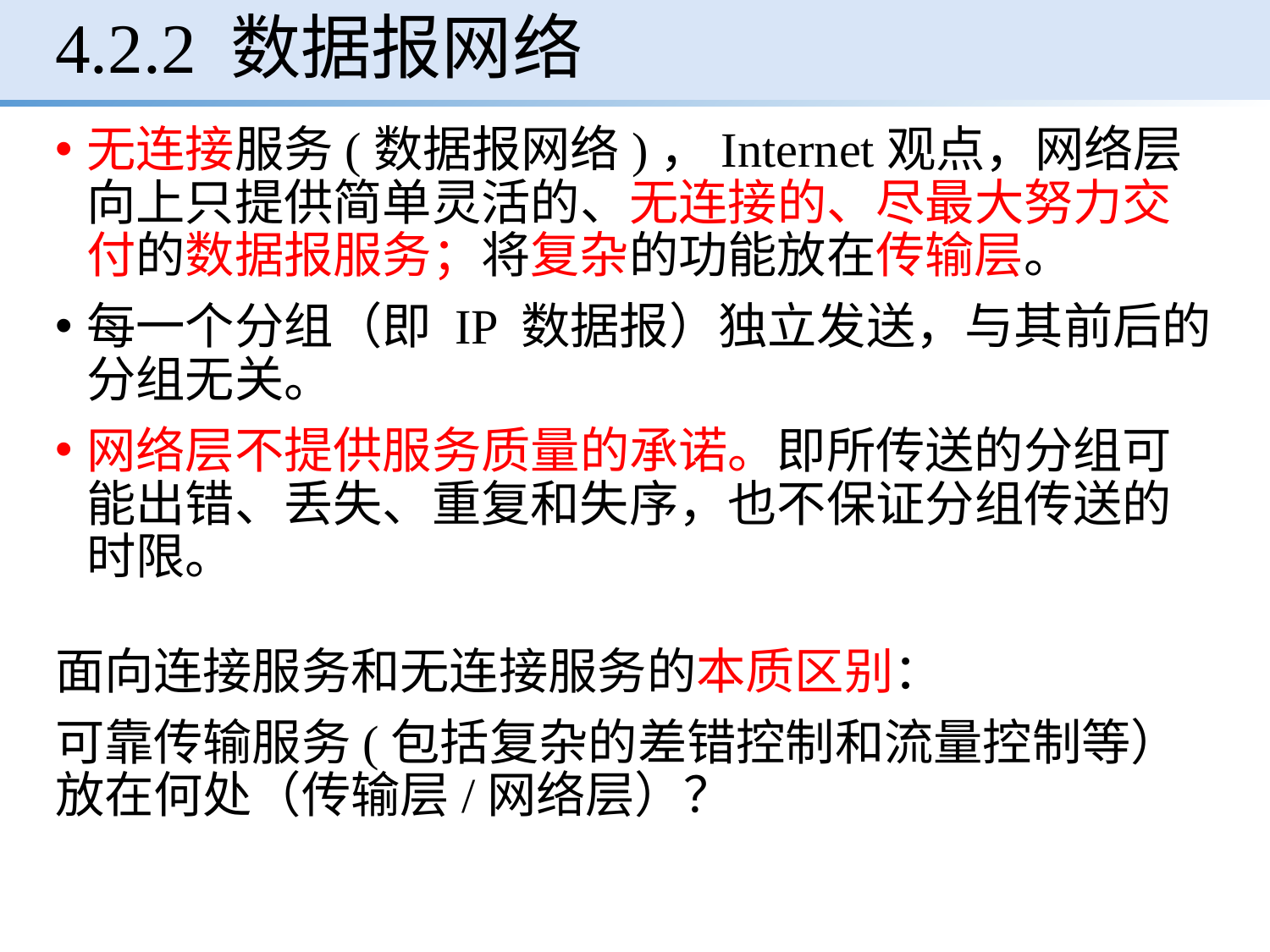

# 4.2.2 数据报网络
无连接服务(数据报网络)，Internet观点，网络层向上只提供简单灵活的、无连接的、尽最大努力交付的数据报服务；将复杂的功能放在传输层。
每一个分组（即 IP 数据报）独立发送，与其前后的分组无关。
网络层不提供服务质量的承诺。即所传送的分组可能出错、丢失、重复和失序，也不保证分组传送的时限。
面向连接服务和无连接服务的本质区别：
可靠传输服务(包括复杂的差错控制和流量控制等）放在何处（传输层/网络层）？